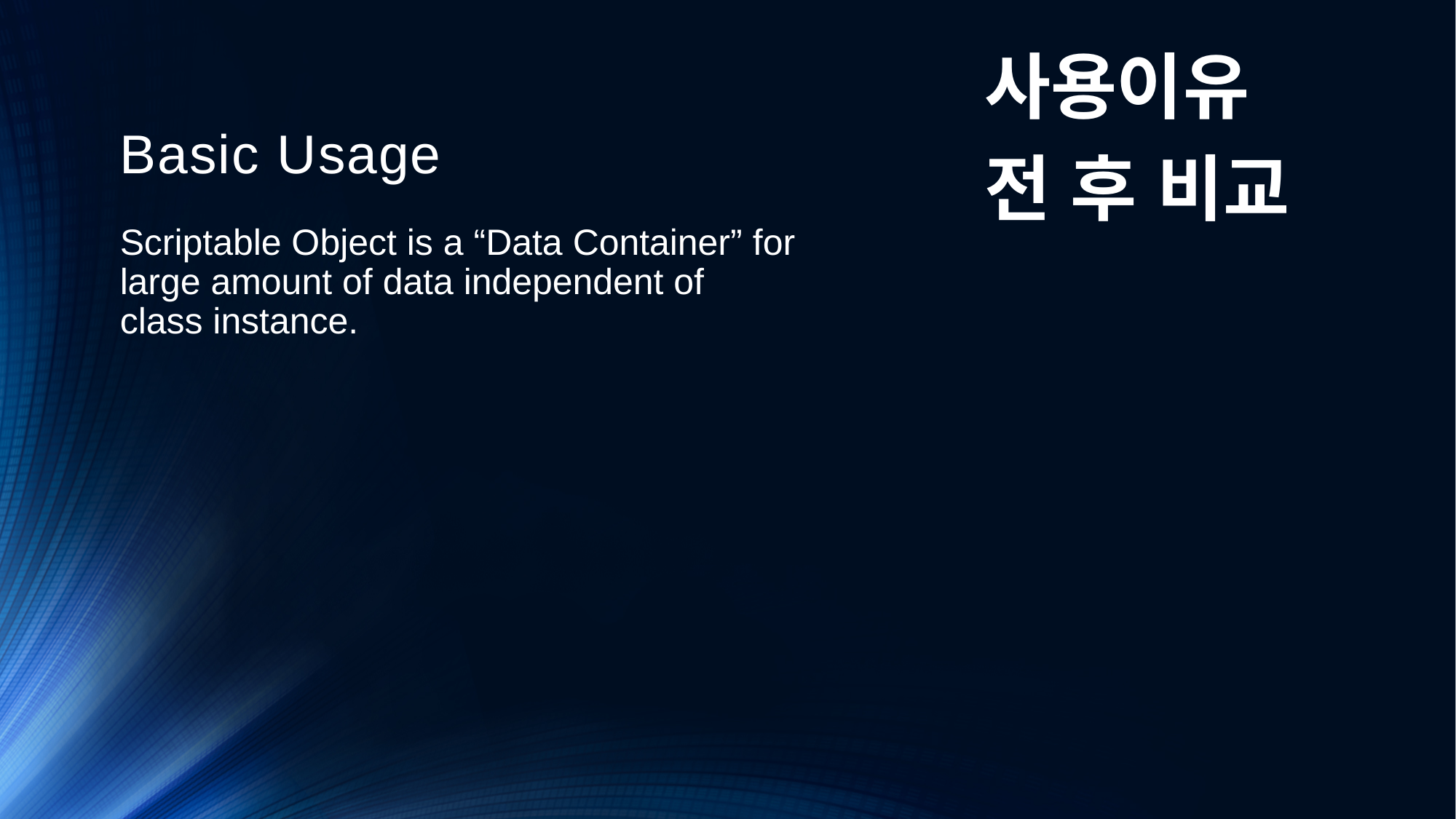

# Basic Usage
사용이유
전 후 비교
Scriptable Object is a “Data Container” for large amount of data independent of class instance.